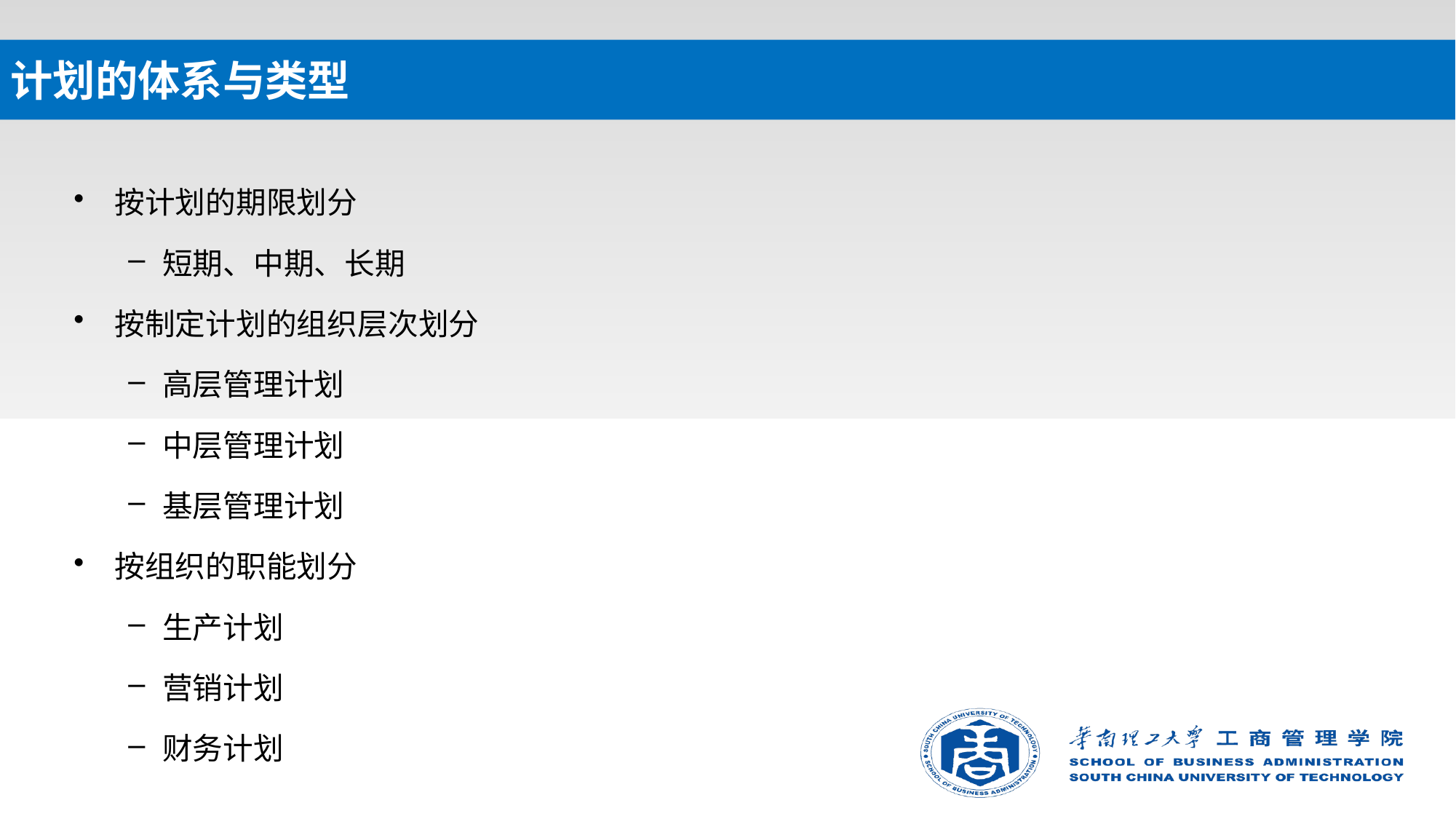

# 计划的体系与类型
按计划的期限划分
短期、中期、长期
按制定计划的组织层次划分
高层管理计划
中层管理计划
基层管理计划
按组织的职能划分
生产计划
营销计划
财务计划